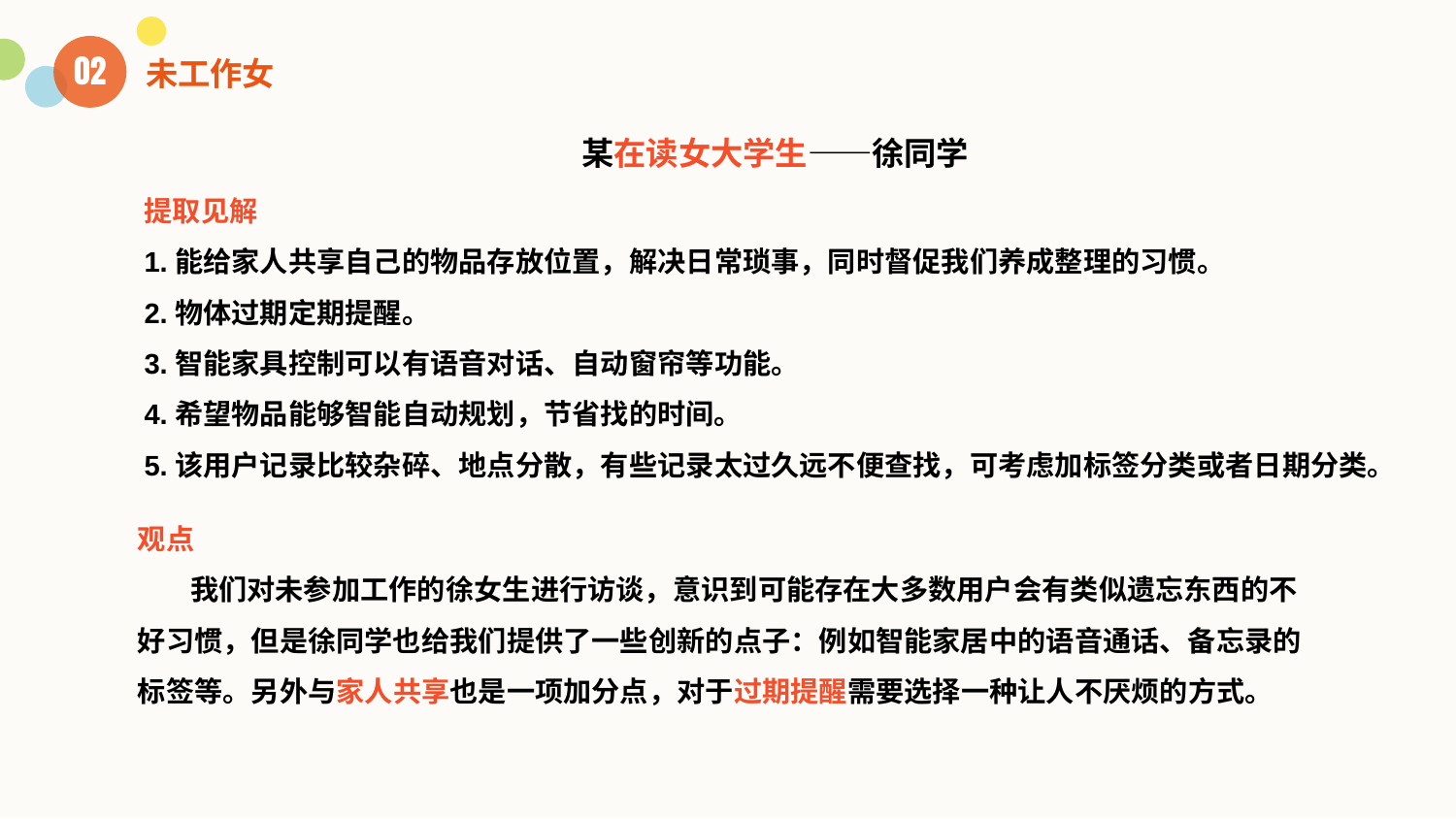

02
未工作女

某在读女大学生——徐同学
提取见解
1.能给家人共享自己的物品存放位置，解决日常琐事，同时督促我们养成整理的习惯。
2.物体过期定期提醒。
3.智能家具控制可以有语音对话、自动窗帘等功能。
4.希望物品能够智能自动规划，节省找的时间。
5.该用户记录比较杂碎、地点分散，有些记录太过久远不便查找，可考虑加标签分类或者日期分类。
观点
       我们对未参加工作的徐女生进行访谈，意识到可能存在大多数用户会有类似遗忘东西的不好习惯，但是徐同学也给我们提供了一些创新的点子：例如智能家居中的语音通话、备忘录的标签等。另外与家人共享也是一项加分点，对于过期提醒需要选择一种让人不厌烦的方式。